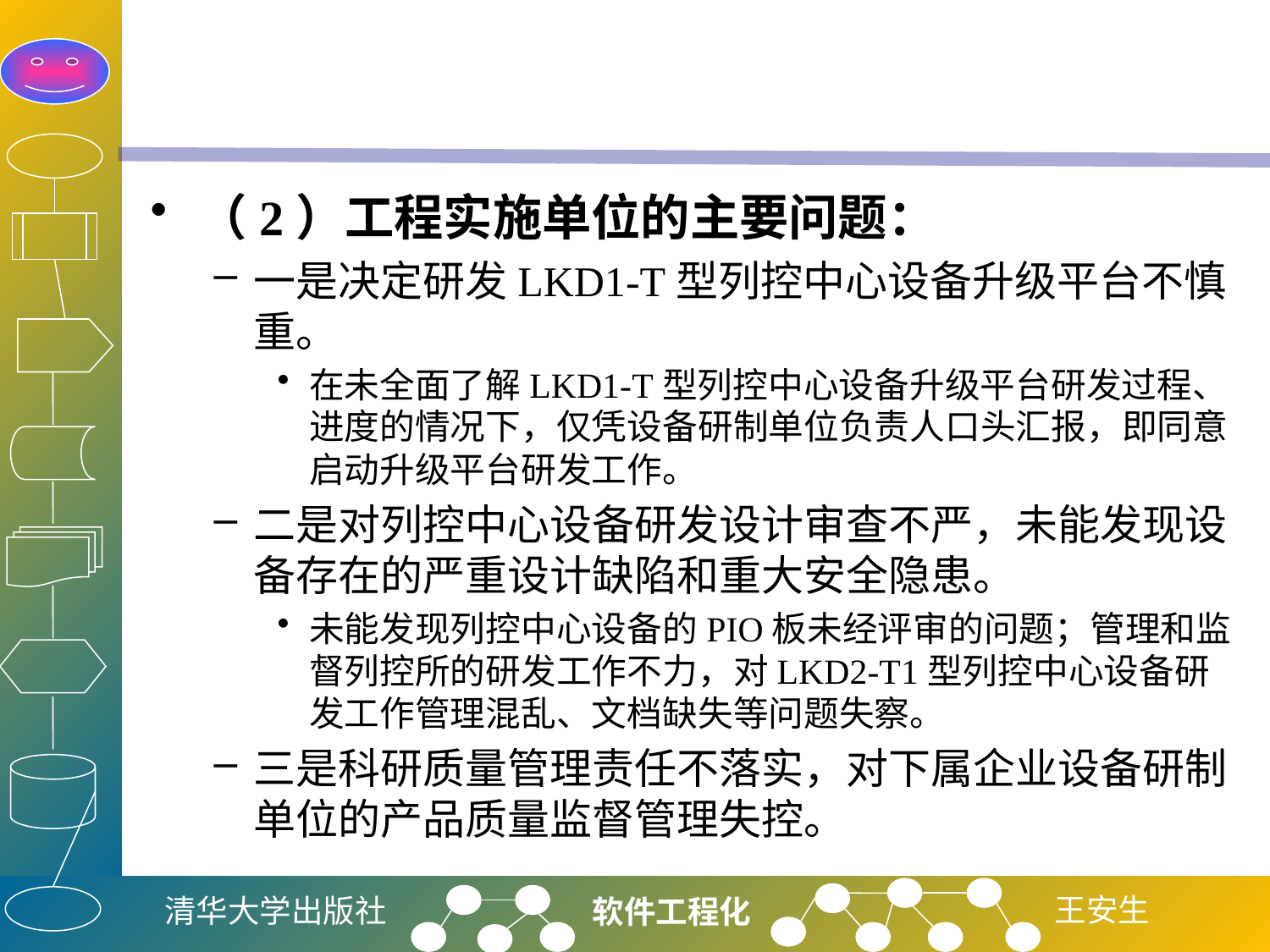

#
（2）工程实施单位的主要问题：
一是决定研发LKD1-T型列控中心设备升级平台不慎重。
在未全面了解LKD1-T型列控中心设备升级平台研发过程、进度的情况下，仅凭设备研制单位负责人口头汇报，即同意启动升级平台研发工作。
二是对列控中心设备研发设计审查不严，未能发现设备存在的严重设计缺陷和重大安全隐患。
未能发现列控中心设备的PIO板未经评审的问题；管理和监督列控所的研发工作不力，对LKD2-T1型列控中心设备研发工作管理混乱、文档缺失等问题失察。
三是科研质量管理责任不落实，对下属企业设备研制单位的产品质量监督管理失控。